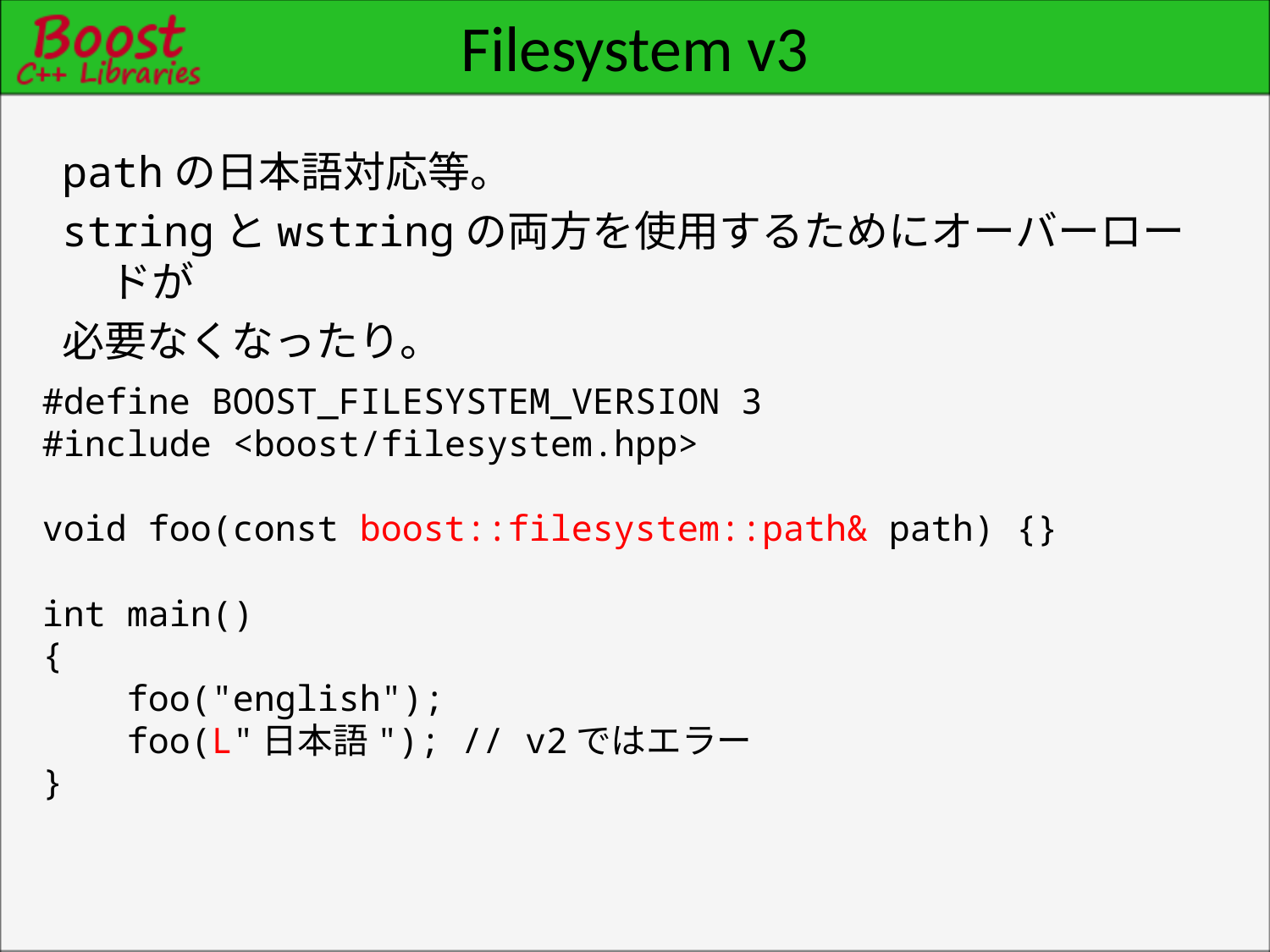

# Filesystem v3
pathの日本語対応等。
stringとwstringの両方を使用するためにオーバーロードが
必要なくなったり。
#define BOOST_FILESYSTEM_VERSION 3
#include <boost/filesystem.hpp>

void foo(const boost::filesystem::path& path) {}

int main()
{
    foo("english");
    foo(L"日本語"); // v2ではエラー
}